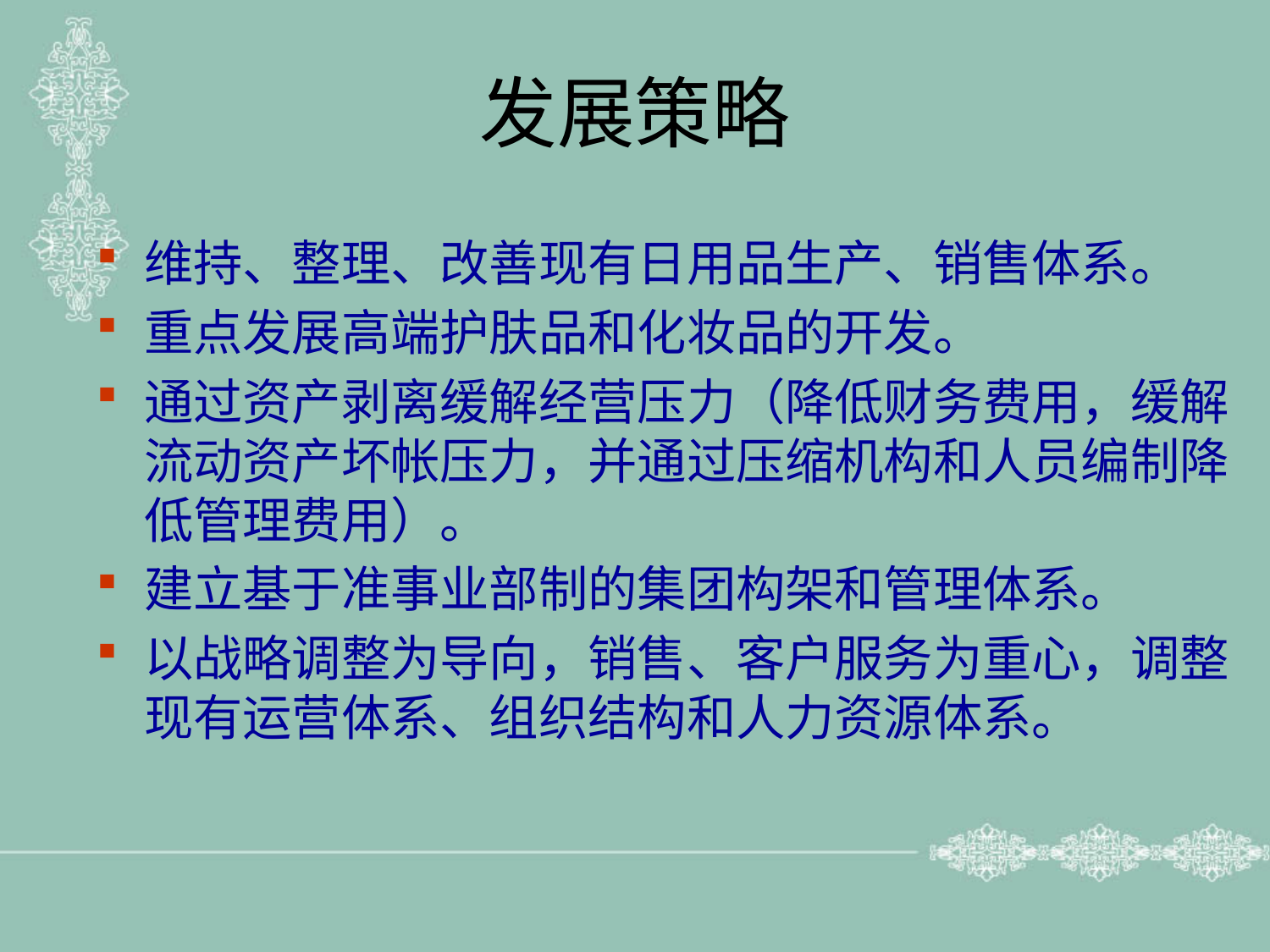

# 发展策略
维持、整理、改善现有日用品生产、销售体系。
重点发展高端护肤品和化妆品的开发。
通过资产剥离缓解经营压力（降低财务费用，缓解流动资产坏帐压力，并通过压缩机构和人员编制降低管理费用）。
建立基于准事业部制的集团构架和管理体系。
以战略调整为导向，销售、客户服务为重心，调整现有运营体系、组织结构和人力资源体系。